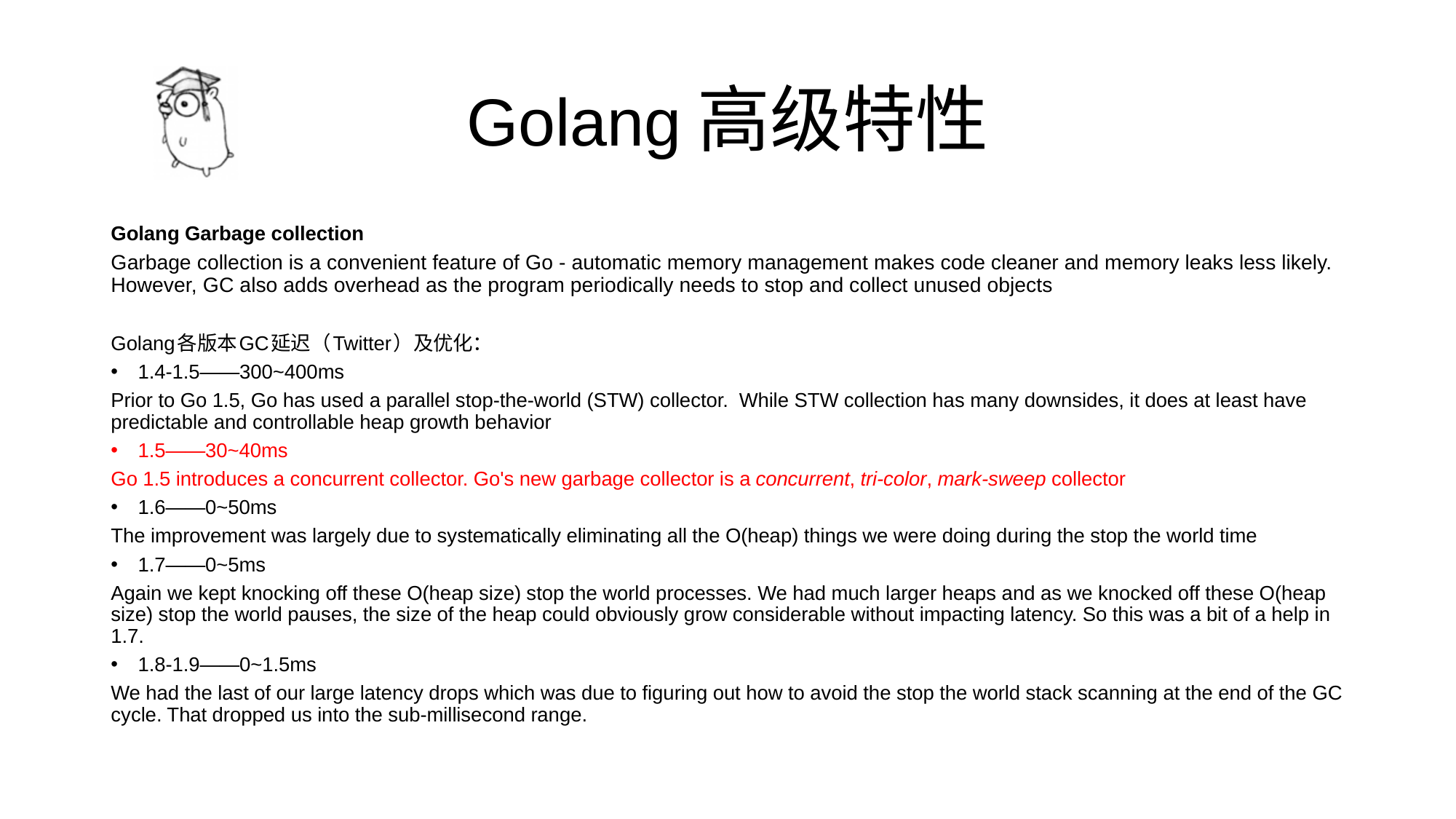

# Golang高级特性
Golang Garbage collection
Garbage collection is a convenient feature of Go - automatic memory management makes code cleaner and memory leaks less likely. However, GC also adds overhead as the program periodically needs to stop and collect unused objects

Golang各版本GC延迟（Twitter）及优化：
1.4-1.5——300~400ms
Prior to Go 1.5, Go has used a parallel stop-the-world (STW) collector.  While STW collection has many downsides, it does at least have predictable and controllable heap growth behavior
1.5——30~40ms
Go 1.5 introduces a concurrent collector. Go's new garbage collector is a concurrent, tri-color, mark-sweep collector
1.6——0~50ms
The improvement was largely due to systematically eliminating all the O(heap) things we were doing during the stop the world time
1.7——0~5ms
Again we kept knocking off these O(heap size) stop the world processes. We had much larger heaps and as we knocked off these O(heap size) stop the world pauses, the size of the heap could obviously grow considerable without impacting latency. So this was a bit of a help in 1.7.
1.8-1.9——0~1.5ms
We had the last of our large latency drops which was due to figuring out how to avoid the stop the world stack scanning at the end of the GC cycle. That dropped us into the sub-millisecond range.